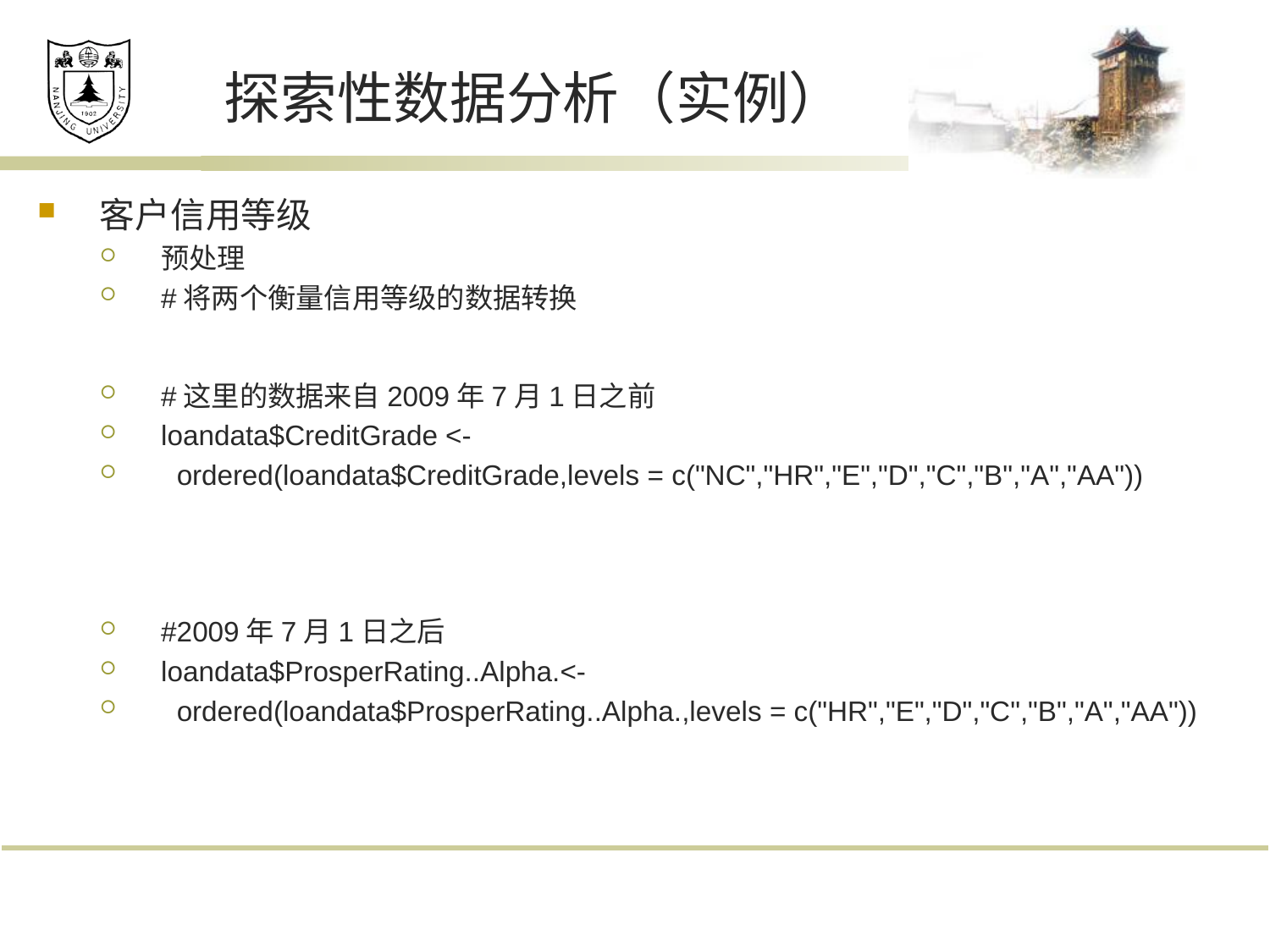

# 探索性数据分析（实例）
客户信用等级
预处理
#将两个衡量信用等级的数据转换

#这里的数据来自2009年7月1日之前
loandata$CreditGrade <-
  ordered(loandata$CreditGrade,levels = c("NC","HR","E","D","C","B","A","AA"))

#2009年7月1日之后
loandata$ProsperRating..Alpha.<-
  ordered(loandata$ProsperRating..Alpha.,levels = c("HR","E","D","C","B","A","AA"))